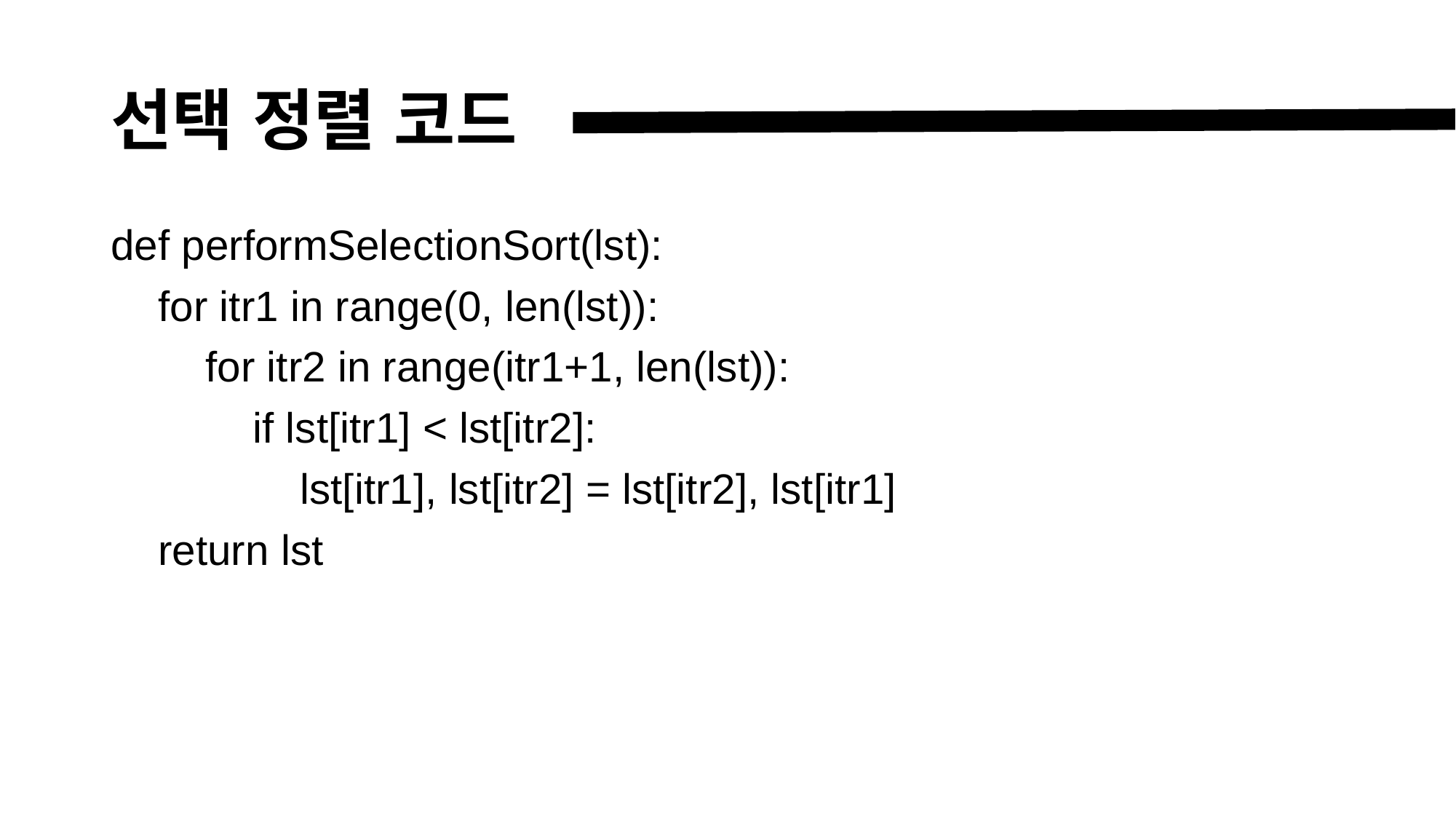

# 선택 정렬 코드
def performSelectionSort(lst):
    for itr1 in range(0, len(lst)):
        for itr2 in range(itr1+1, len(lst)):
            if lst[itr1] < lst[itr2]:
                lst[itr1], lst[itr2] = lst[itr2], lst[itr1]
    return lst